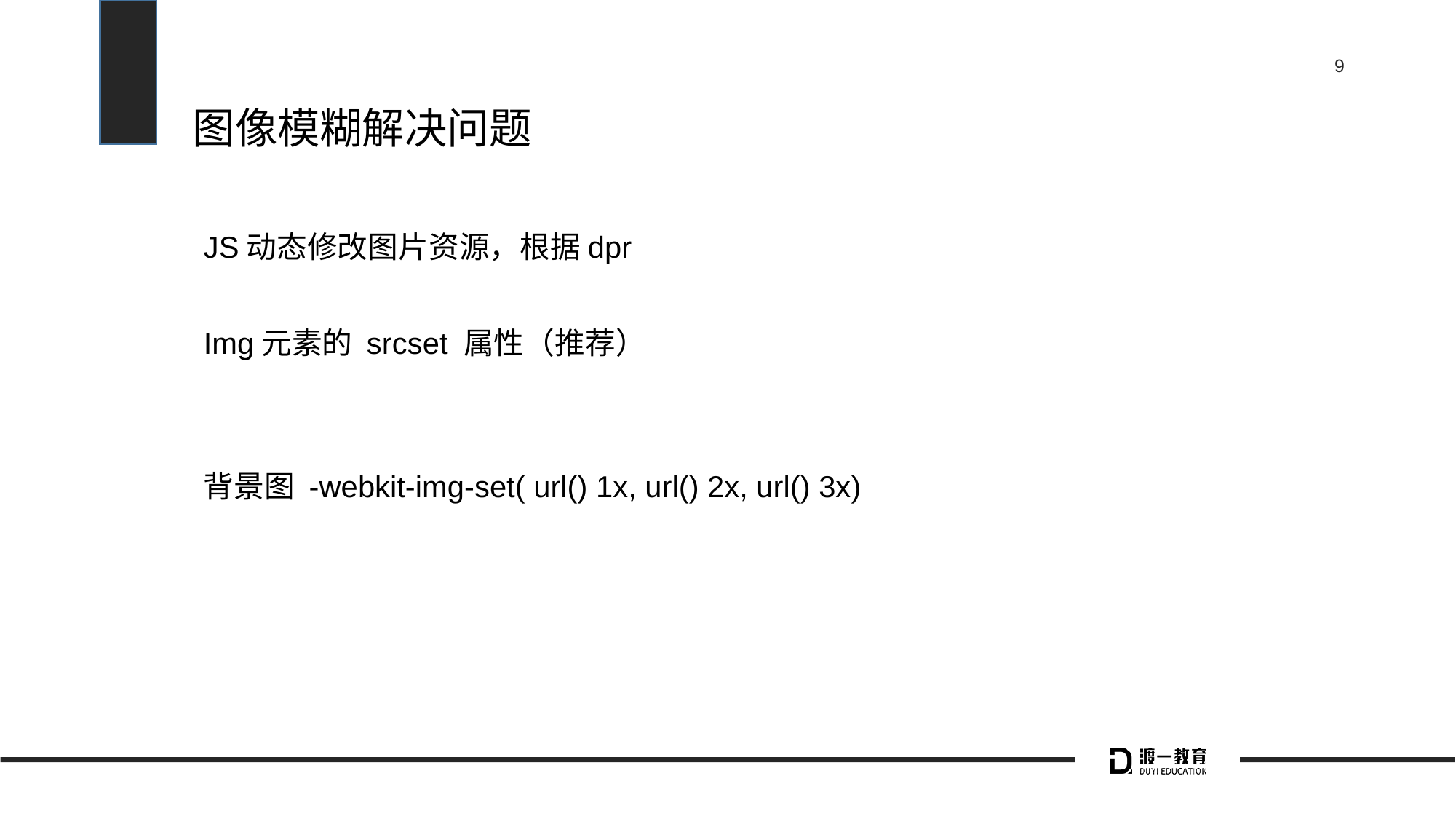

# 图像模糊解决问题
JS动态修改图片资源，根据dpr

Img元素的 srcset 属性（推荐）

背景图 -webkit-img-set( url() 1x, url() 2x, url() 3x)